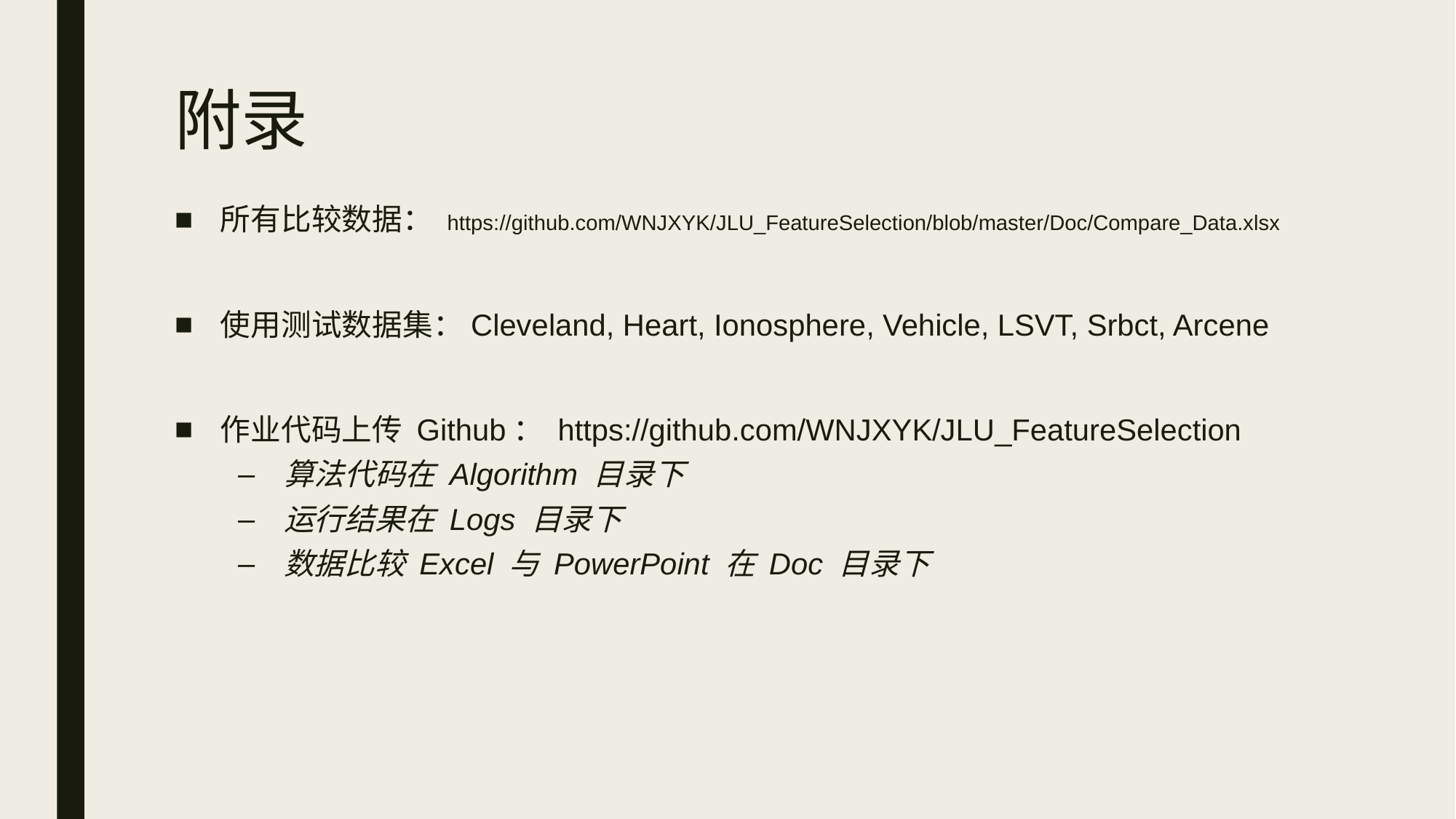

# 附录
所有比较数据： https://github.com/WNJXYK/JLU_FeatureSelection/blob/master/Doc/Compare_Data.xlsx

使用测试数据集：Cleveland, Heart, Ionosphere, Vehicle, LSVT, Srbct, Arcene

作业代码上传 Github： https://github.com/WNJXYK/JLU_FeatureSelection
算法代码在 Algorithm 目录下
运行结果在 Logs 目录下
数据比较 Excel 与 PowerPoint 在 Doc 目录下